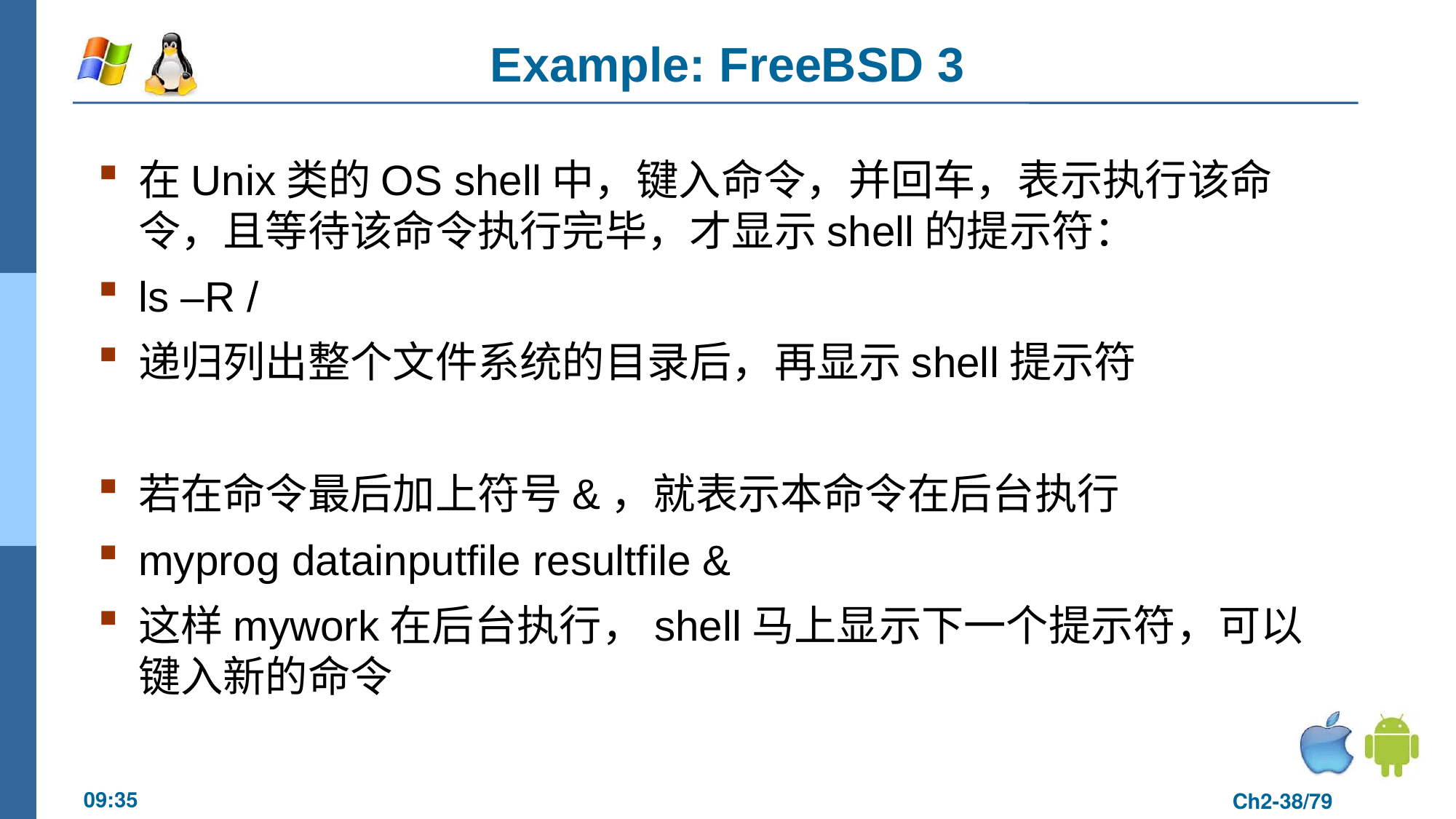

# Example: FreeBSD 3
在Unix类的OS shell中，键入命令，并回车，表示执行该命令，且等待该命令执行完毕，才显示shell的提示符：
ls –R /
递归列出整个文件系统的目录后，再显示shell提示符

若在命令最后加上符号&，就表示本命令在后台执行
myprog datainputfile resultfile &
这样mywork在后台执行，shell马上显示下一个提示符，可以键入新的命令